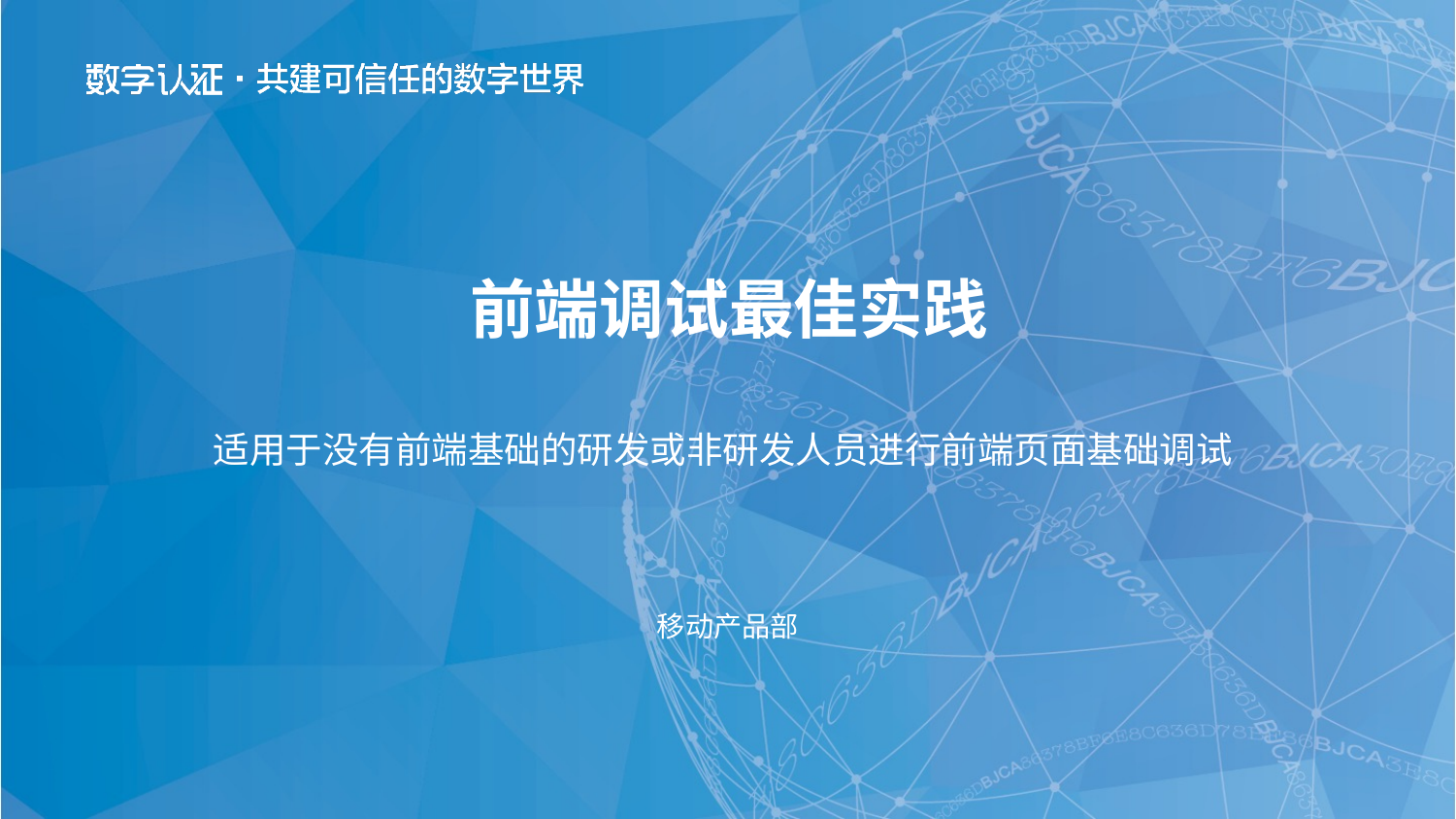

# 前端调试最佳实践
适用于没有前端基础的研发或非研发人员进行前端页面基础调试
移动产品部